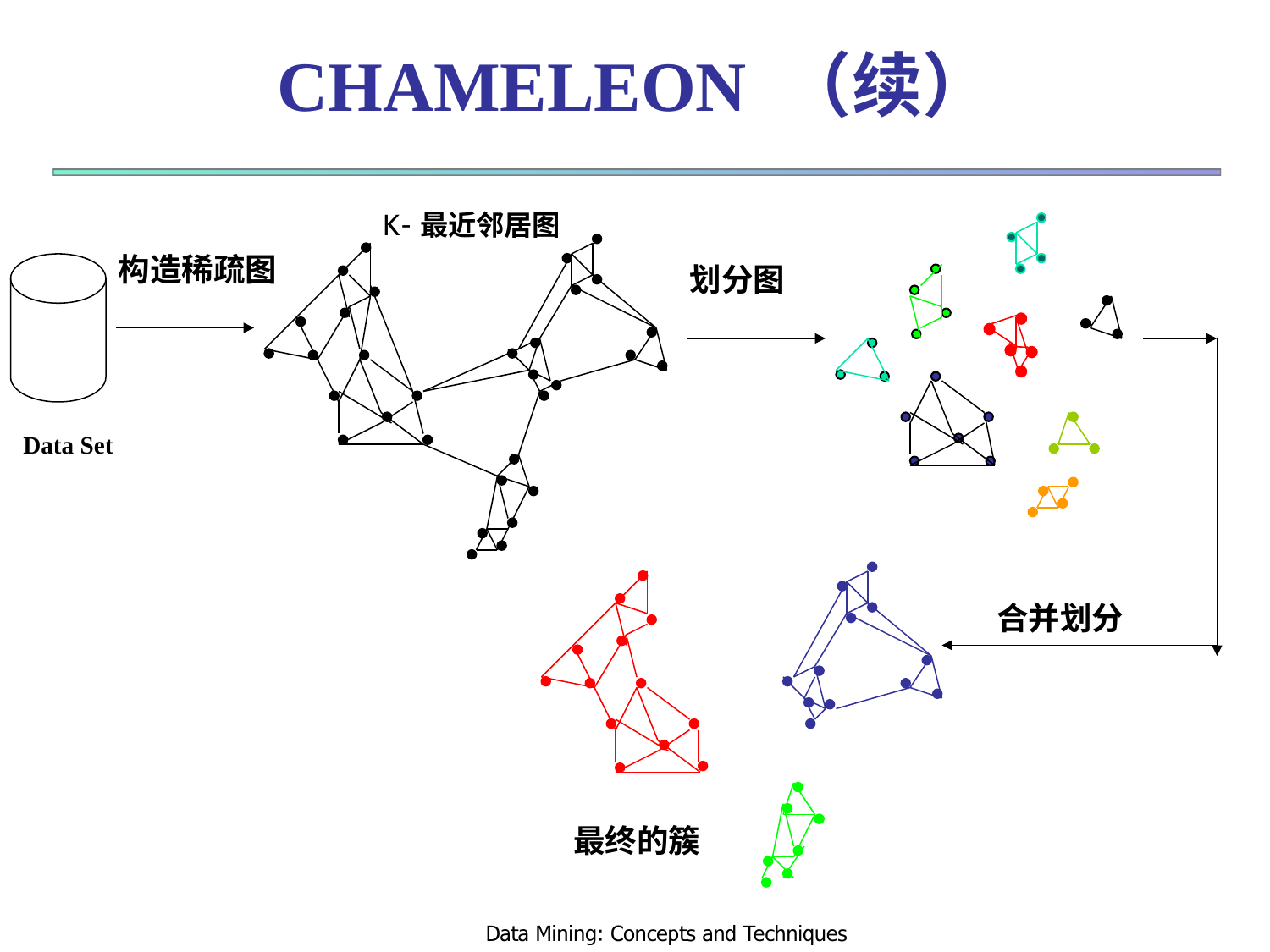

CHAMELEON （续）
#
K-最近邻居图

构造稀疏图

划分图

Data Set

合并划分

最终的簇

Data Mining: Concepts and Techniques
57